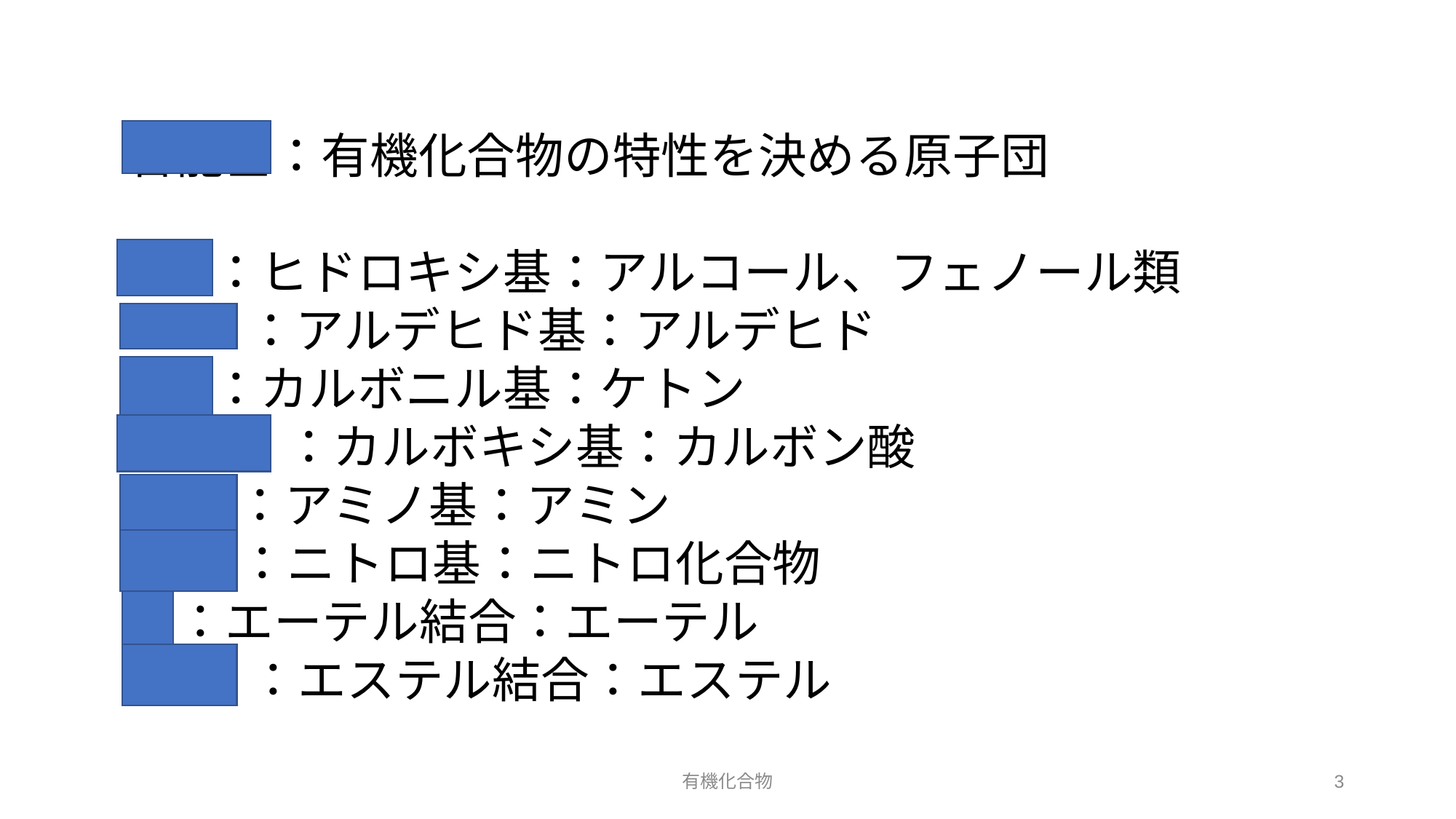

官能基：有機化合物の特性を決める原子団

OH：ヒドロキシ基：アルコール、フェノール類
CHO：アルデヒド基：アルデヒド
CO：カルボニル基：ケトン
COOH：カルボキシ基：カルボン酸
NH2：アミノ基：アミン
NO2：ニトロ基：ニトロ化合物
O：エーテル結合：エーテル
COO：エステル結合：エステル

有機化合物
3